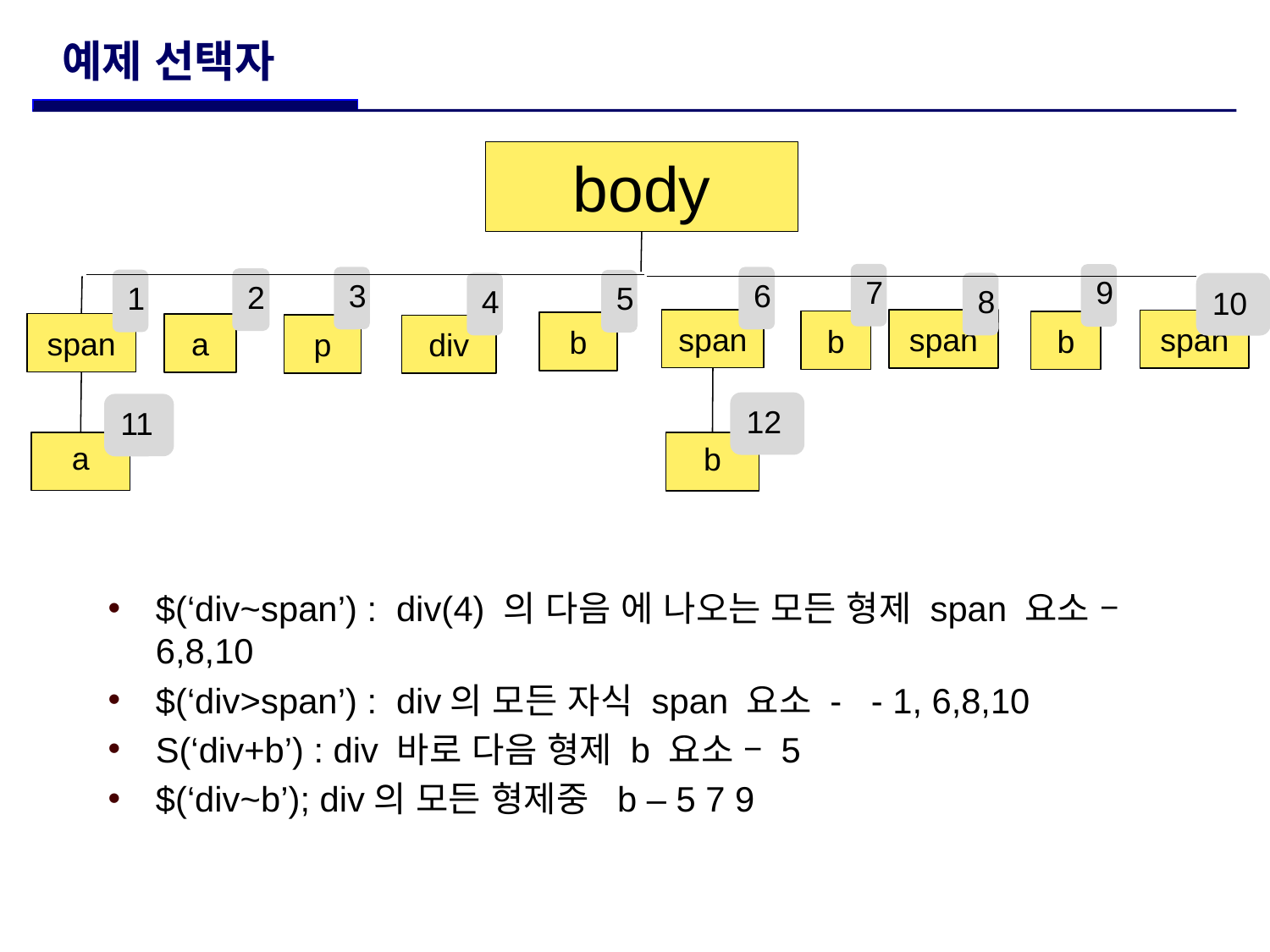

# 예제 선택자
body

$(‘div~span’) :  div(4) 의 다음 에 나오는 모든 형제 span 요소 – 6,8,10
$(‘div>span’) :  div의 모든 자식 span 요소 -   - 1, 6,8,10
S(‘div+b’) : div 바로 다음 형제 b 요소 – 5
$(‘div~b’); div의 모든 형제중  b – 5 7 9
7
9
3
6
2
1
5
4
8
10
span
span
span
b
b
b
span
a
p
div
12
11
a
b